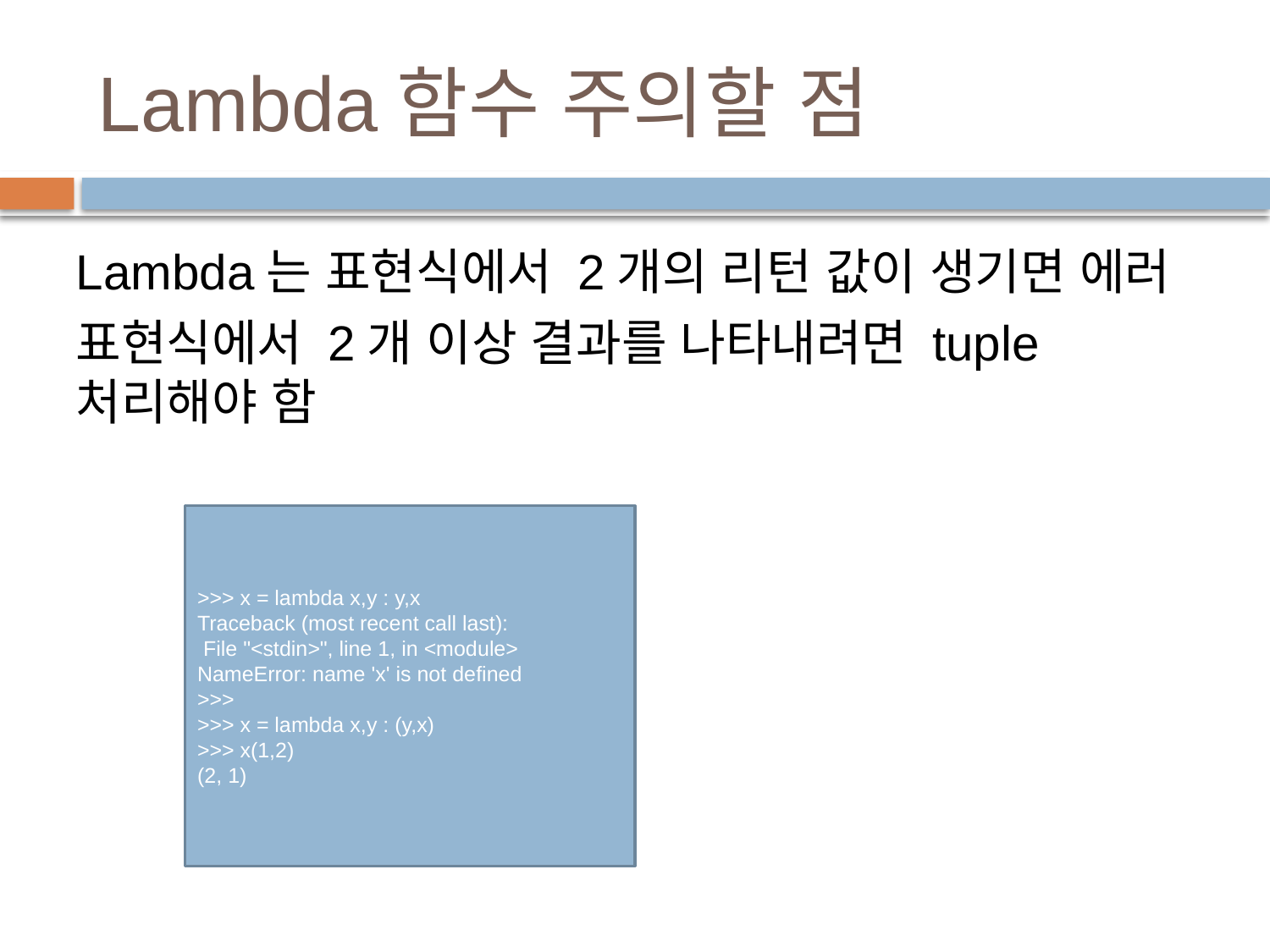

# Lambda함수 주의할 점
Lambda는 표현식에서 2개의 리턴 값이 생기면 에러
표현식에서 2개 이상 결과를 나타내려면 tuple 처리해야 함

>>> x = lambda x,y : y,x
Traceback (most recent call last):
 File "<stdin>", line 1, in <module>
NameError: name 'x' is not defined
>>>
>>> x = lambda x,y : (y,x)
>>> x(1,2)
(2, 1)